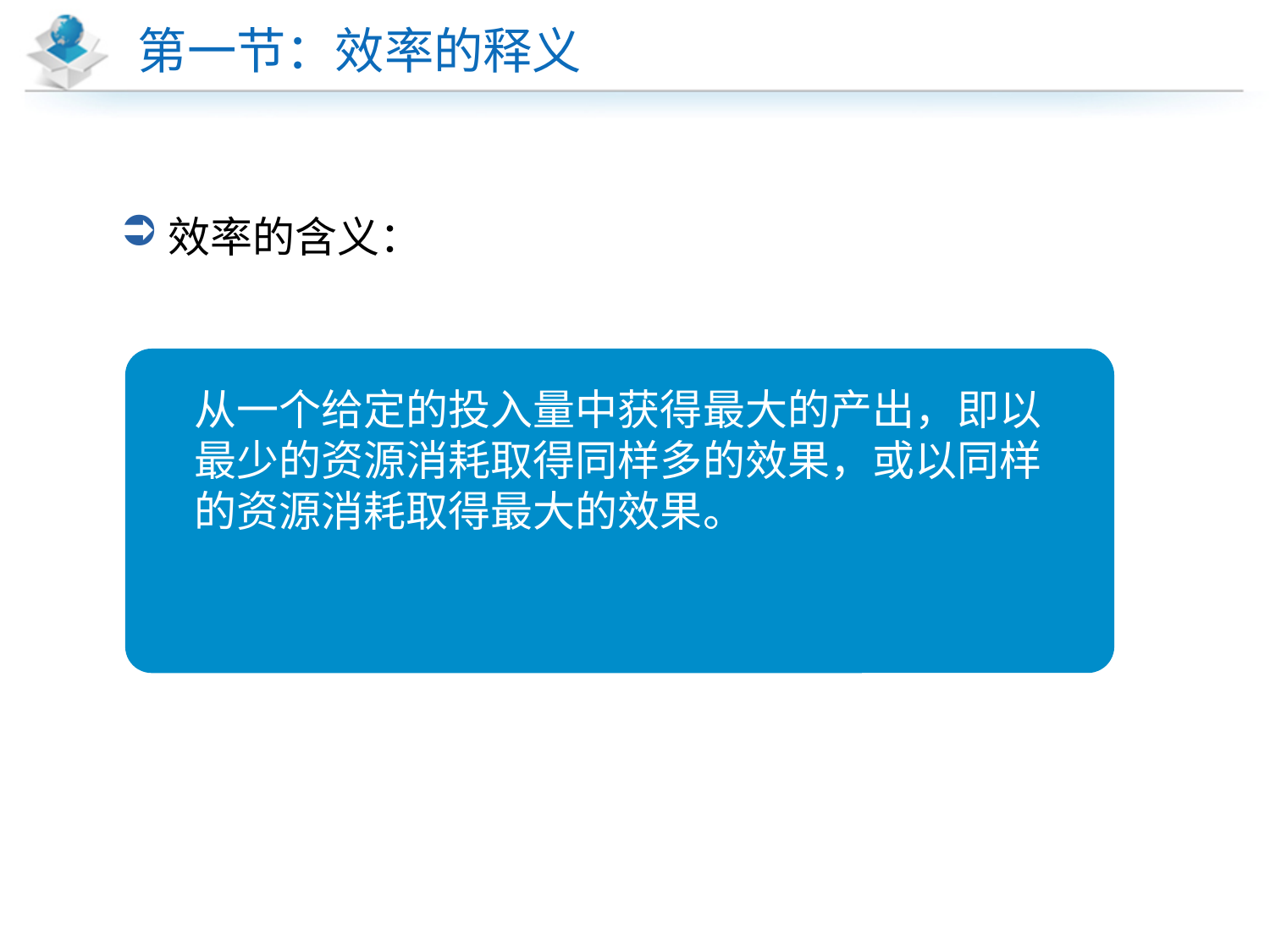

# 第一节：效率的释义
效率的含义：

从一个给定的投入量中获得最大的产出，即以最少的资源消耗取得同样多的效果，或以同样的资源消耗取得最大的效果。